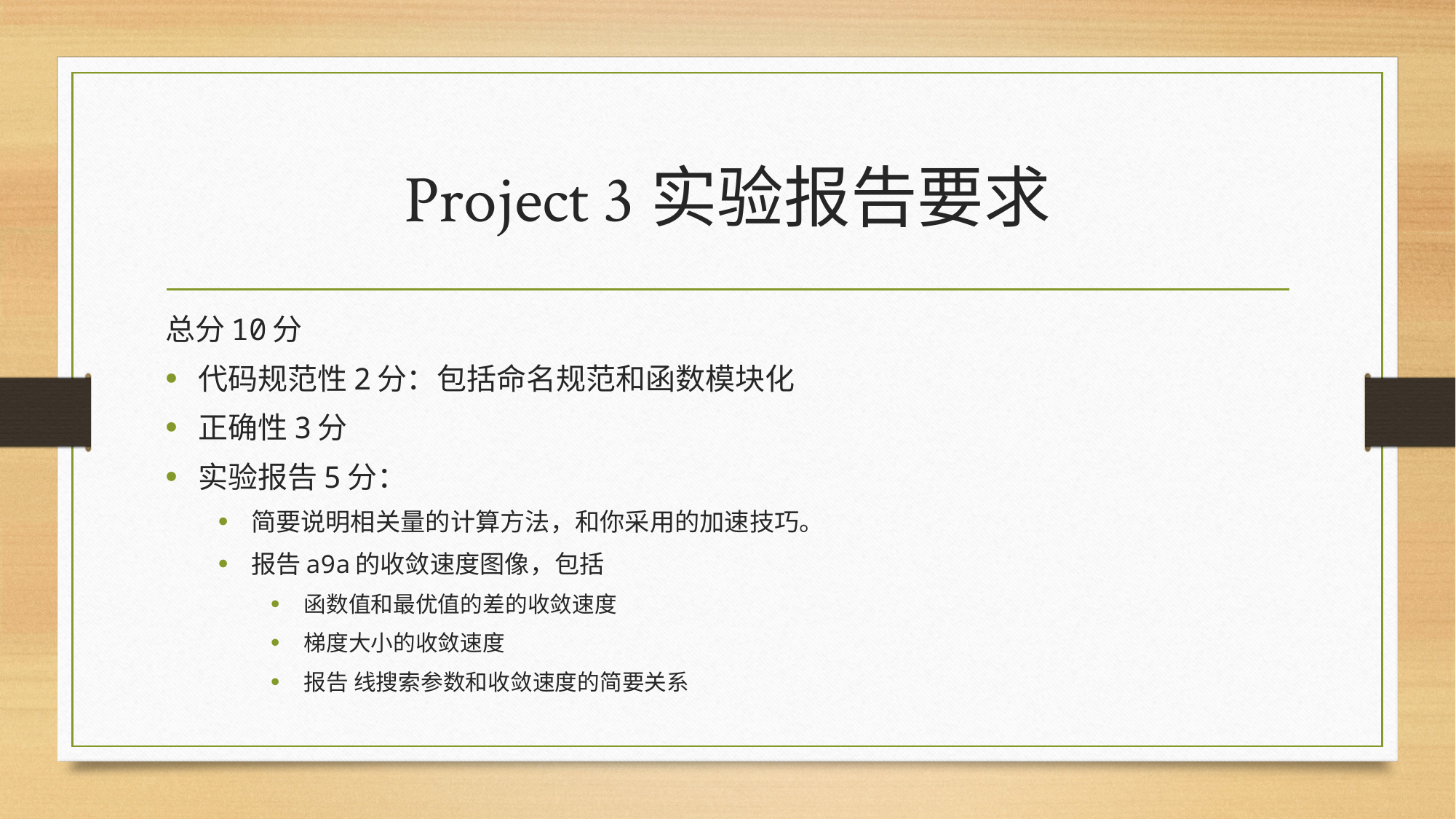

# Project 3实验报告要求
总分10分
代码规范性2分：包括命名规范和函数模块化
正确性3分
实验报告5分：
简要说明相关量的计算方法，和你采用的加速技巧。
报告a9a的收敛速度图像，包括
函数值和最优值的差的收敛速度
梯度大小的收敛速度
报告 线搜索参数和收敛速度的简要关系